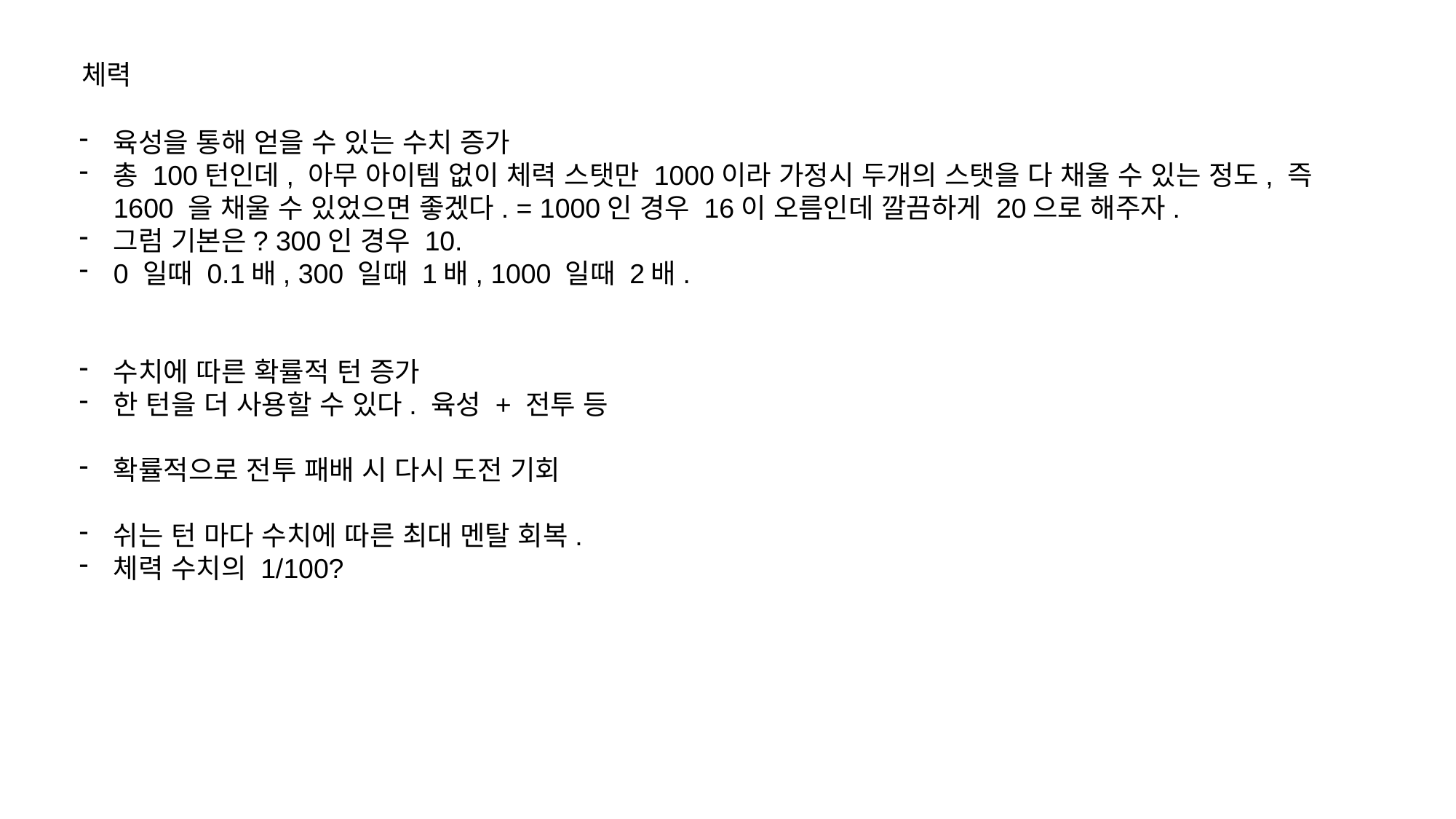

체력
육성을 통해 얻을 수 있는 수치 증가
총 100턴인데, 아무 아이템 없이 체력 스탯만 1000이라 가정시 두개의 스탯을 다 채울 수 있는 정도, 즉 1600 을 채울 수 있었으면 좋겠다. = 1000인 경우 16이 오름인데 깔끔하게 20으로 해주자.
그럼 기본은? 300인 경우 10.
0 일때 0.1배, 300 일때 1배, 1000 일때 2배.

수치에 따른 확률적 턴 증가
한 턴을 더 사용할 수 있다. 육성 + 전투 등

확률적으로 전투 패배 시 다시 도전 기회

쉬는 턴 마다 수치에 따른 최대 멘탈 회복.
체력 수치의 1/100?